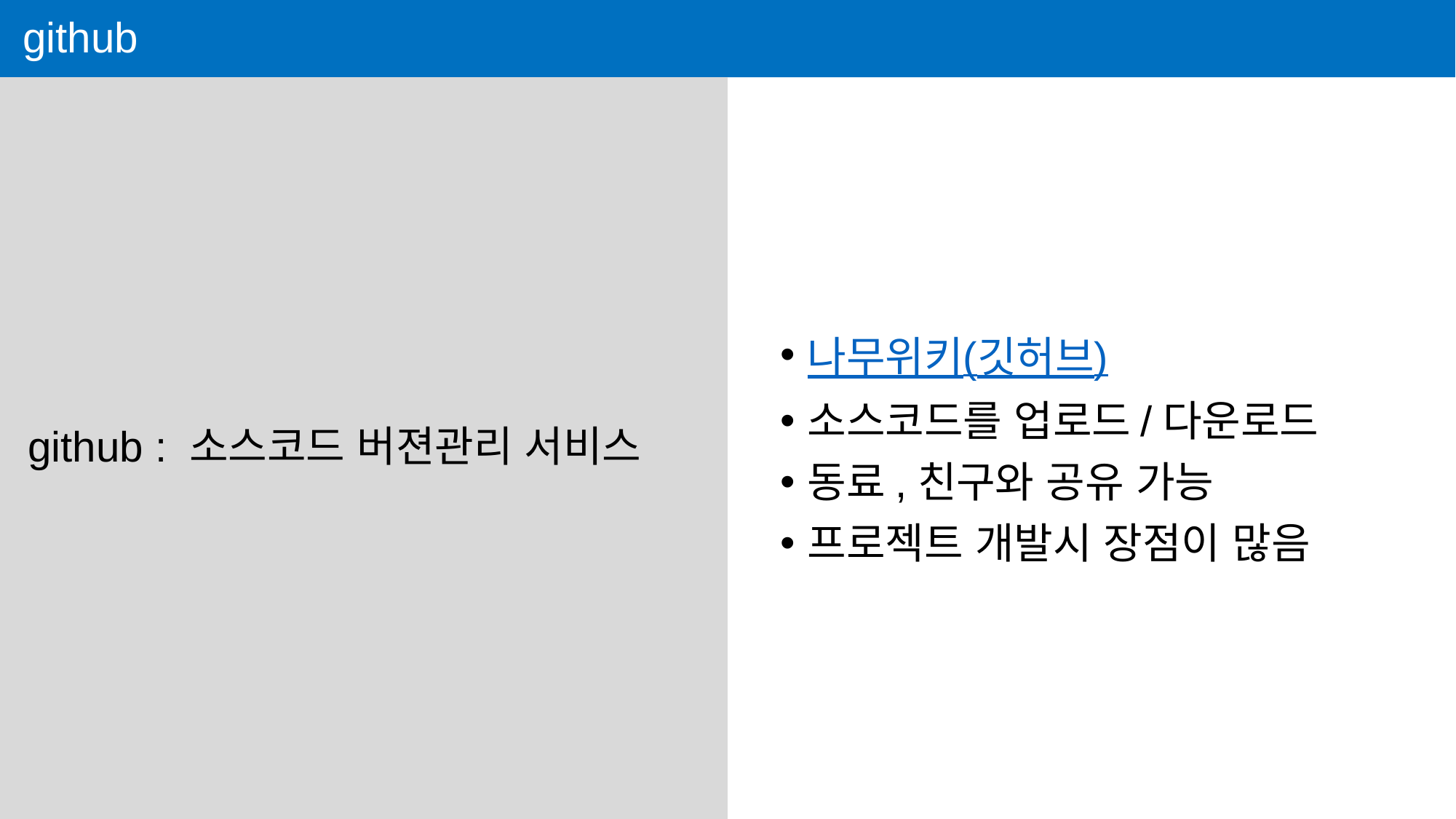

# github

나무위키(깃허브)
소스코드를 업로드/다운로드
동료,친구와 공유 가능
프로젝트 개발시 장점이 많음
 github : 소스코드 버젼관리 서비스